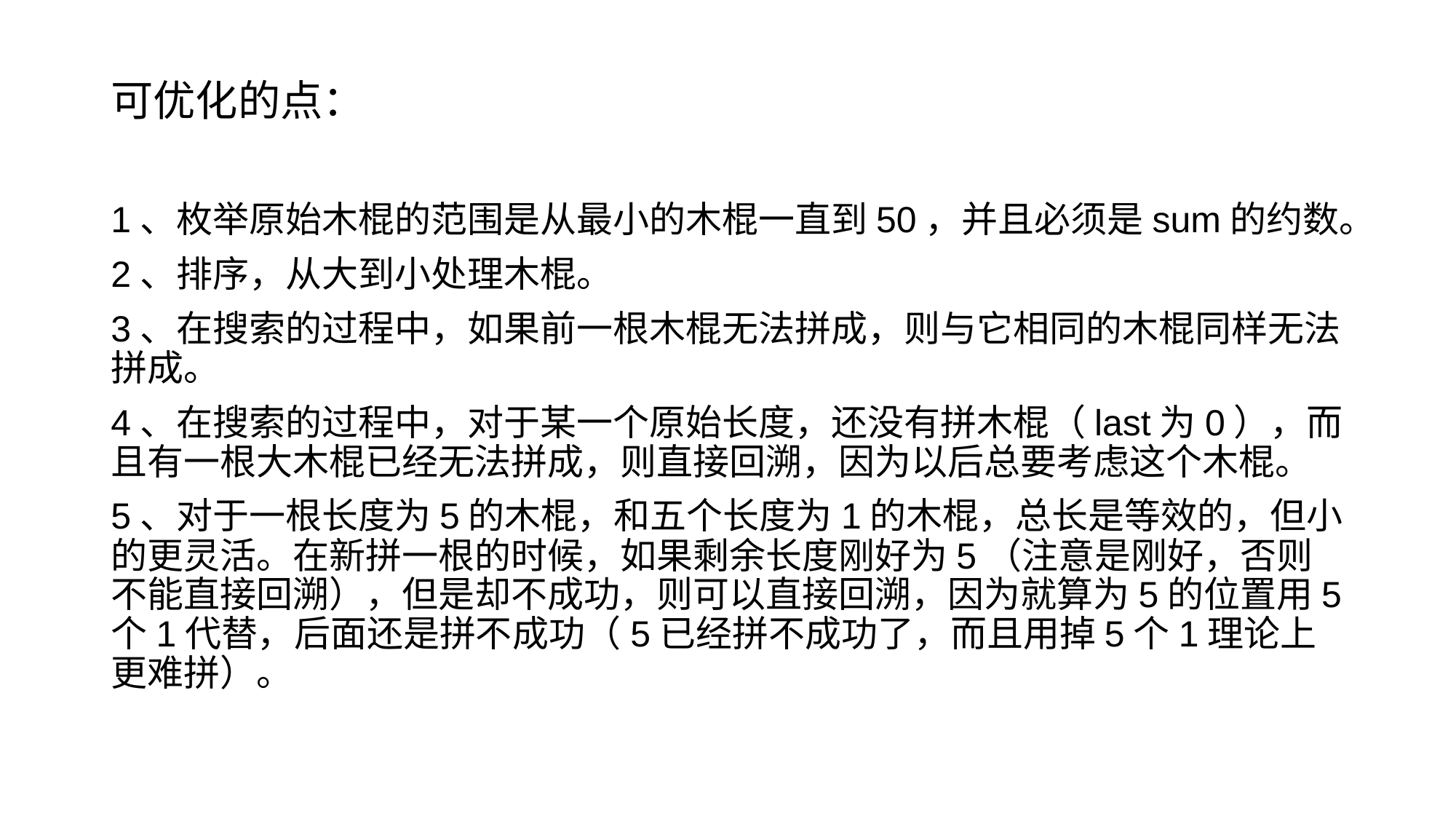

可优化的点：

1、枚举原始木棍的范围是从最小的木棍一直到50，并且必须是sum的约数。
2、排序，从大到小处理木棍。
3、在搜索的过程中，如果前一根木棍无法拼成，则与它相同的木棍同样无法拼成。
4、在搜索的过程中，对于某一个原始长度，还没有拼木棍（last为0），而且有一根大木棍已经无法拼成，则直接回溯，因为以后总要考虑这个木棍。
5、对于一根长度为5的木棍，和五个长度为1的木棍，总长是等效的，但小的更灵活。在新拼一根的时候，如果剩余长度刚好为5（注意是刚好，否则不能直接回溯），但是却不成功，则可以直接回溯，因为就算为5的位置用5个1代替，后面还是拼不成功（5已经拼不成功了，而且用掉5个1理论上更难拼）。